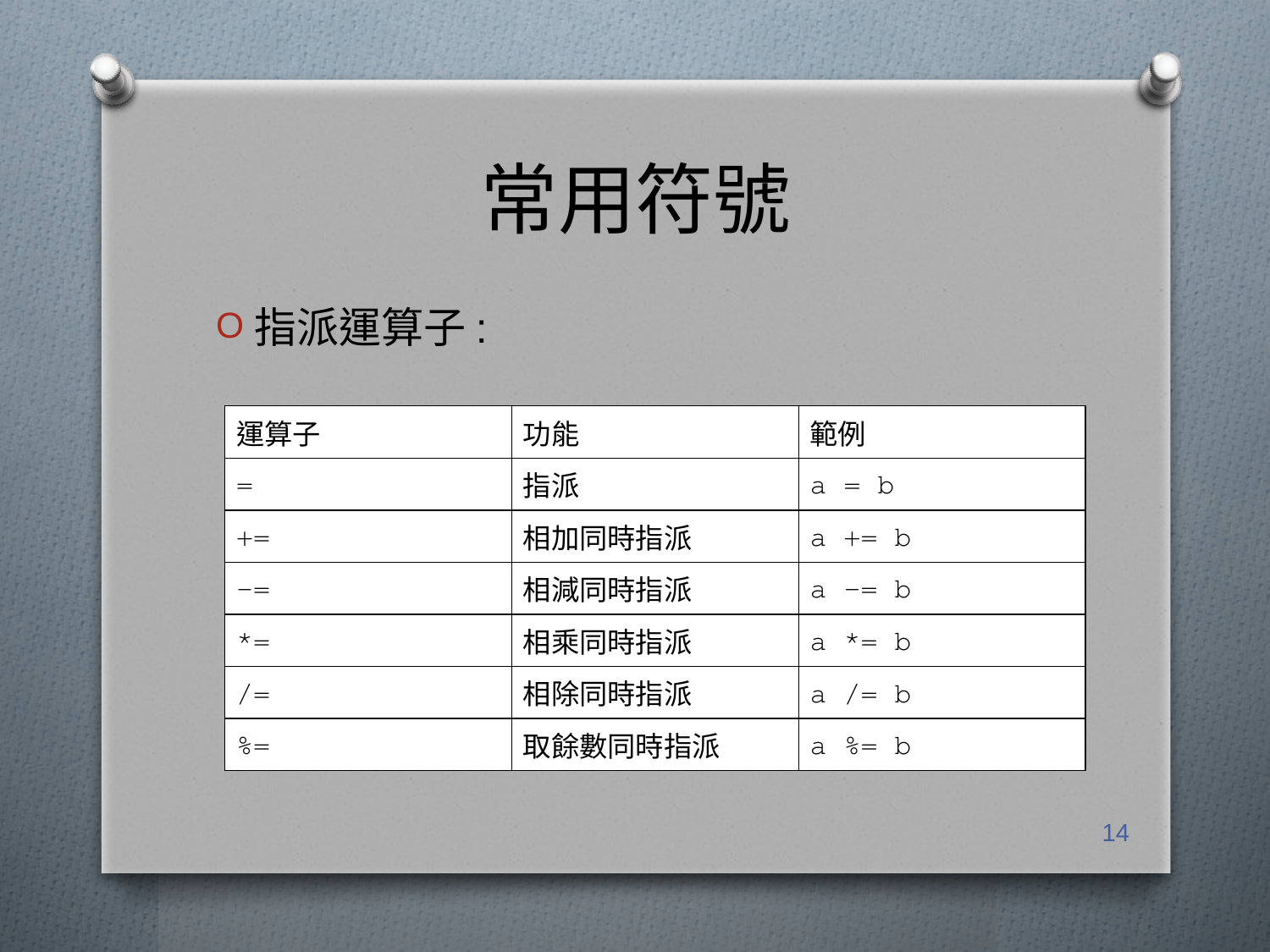

# 常用符號
指派運算子:

| 運算子 | 功能 | 範例 |
| --- | --- | --- |
| = | 指派 | a = b |
| += | 相加同時指派 | a += b |
| -= | 相減同時指派 | a -= b |
| \*= | 相乘同時指派 | a \*= b |
| /= | 相除同時指派 | a /= b |
| %= | 取餘數同時指派 | a %= b |
14